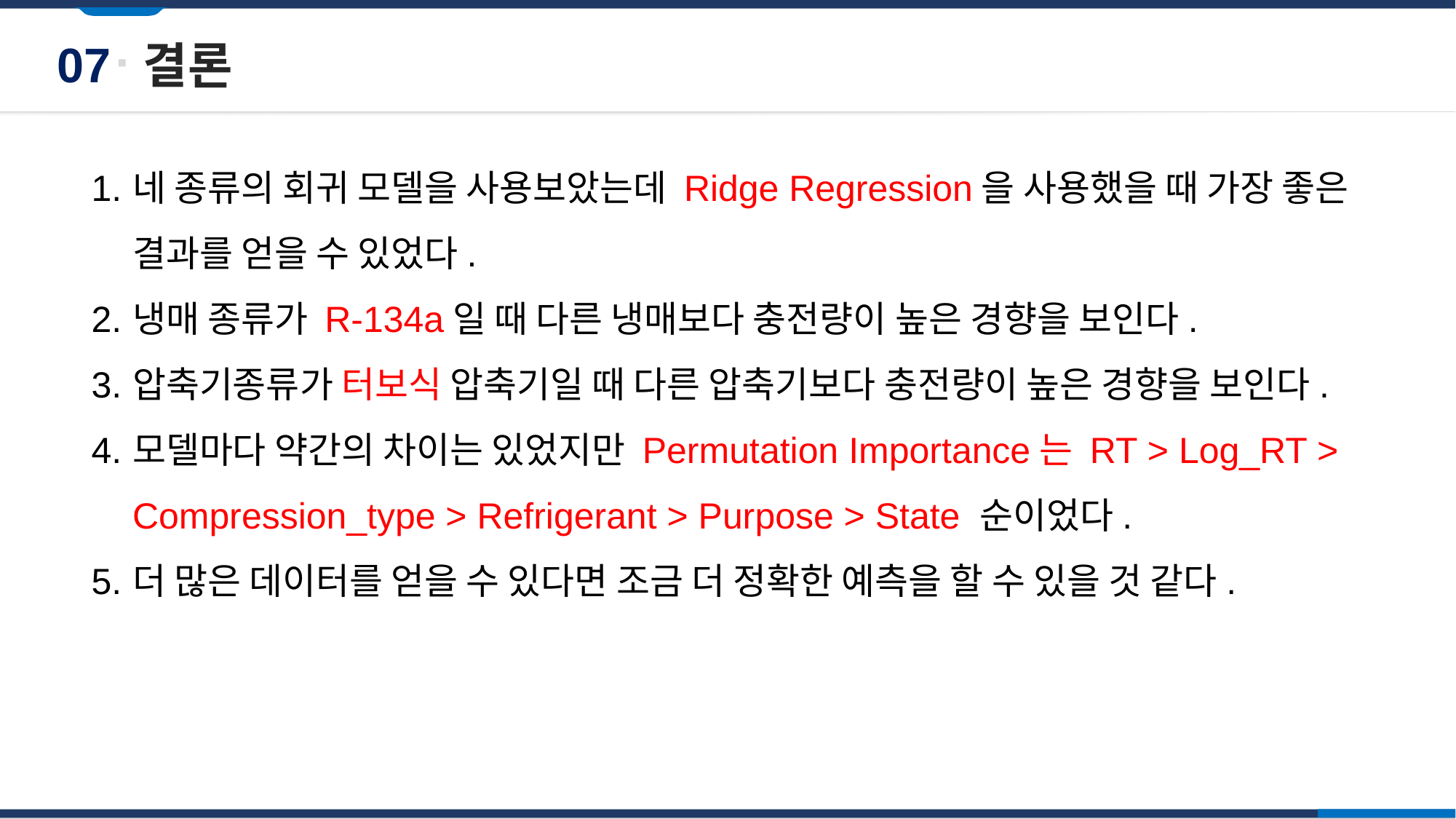

07
결론

네 종류의 회귀 모델을 사용보았는데 Ridge Regression을 사용했을 때 가장 좋은 결과를 얻을 수 있었다.
냉매 종류가 R-134a일 때 다른 냉매보다 충전량이 높은 경향을 보인다.
압축기종류가 터보식 압축기일 때 다른 압축기보다 충전량이 높은 경향을 보인다.
모델마다 약간의 차이는 있었지만 Permutation Importance는 RT > Log_RT > Compression_type > Refrigerant > Purpose > State 순이었다.
더 많은 데이터를 얻을 수 있다면 조금 더 정확한 예측을 할 수 있을 것 같다.